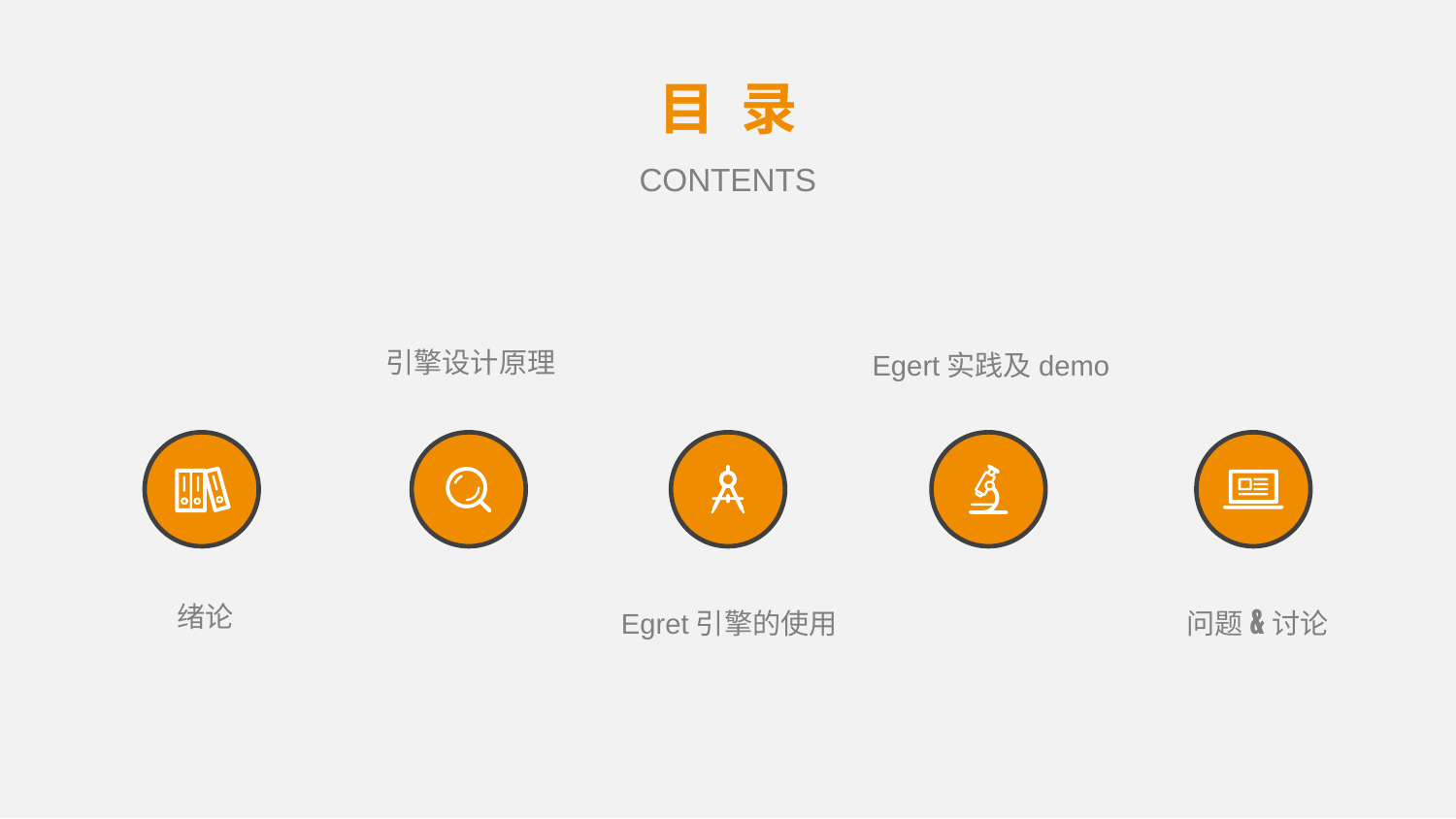

目  录
CONTENTS
引擎设计原理
Egert实践及demo

绪论
问题&讨论
Egret引擎的使用